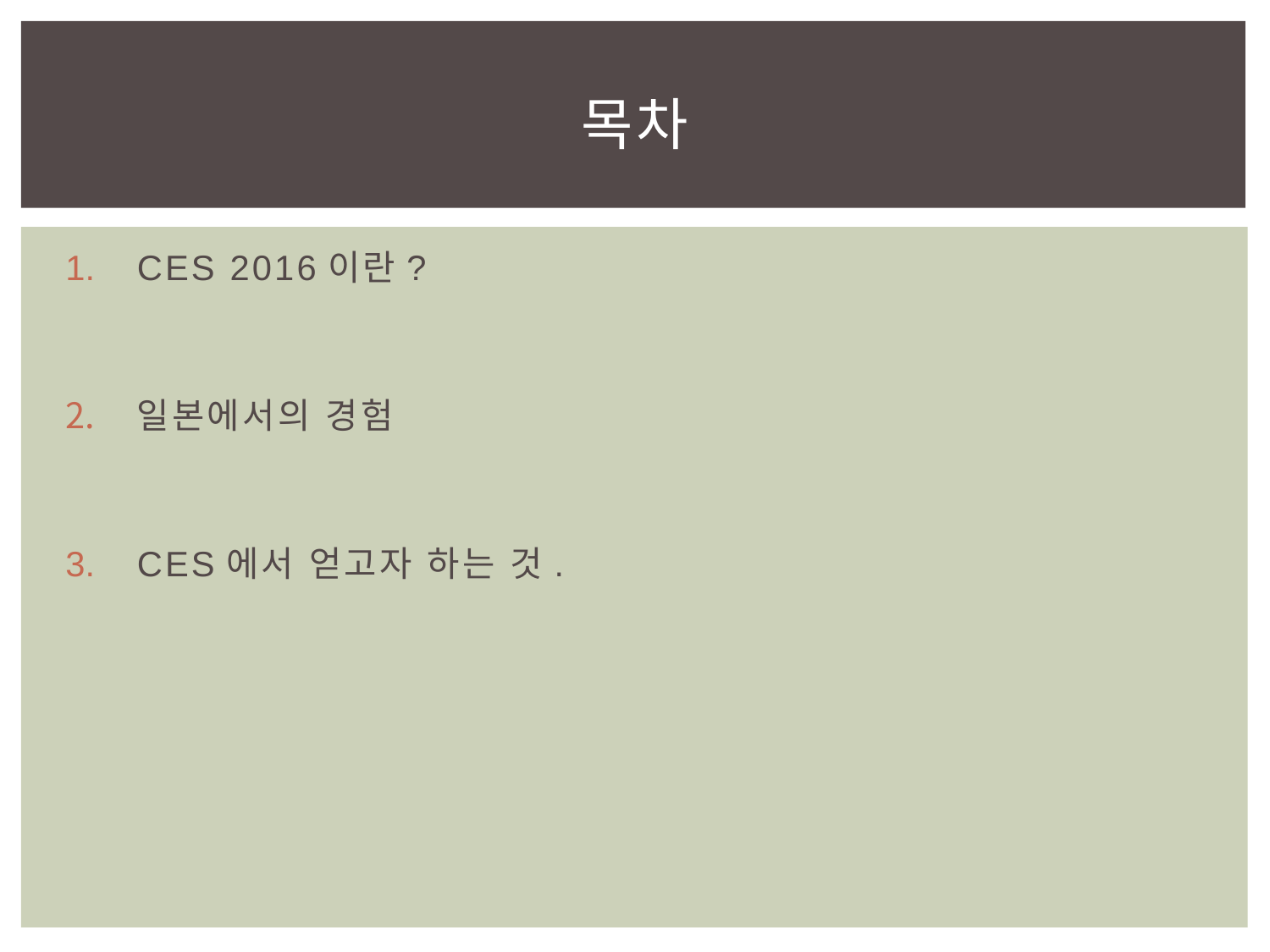

# 목차
CES 2016이란?

일본에서의 경험

CES에서 얻고자 하는 것.